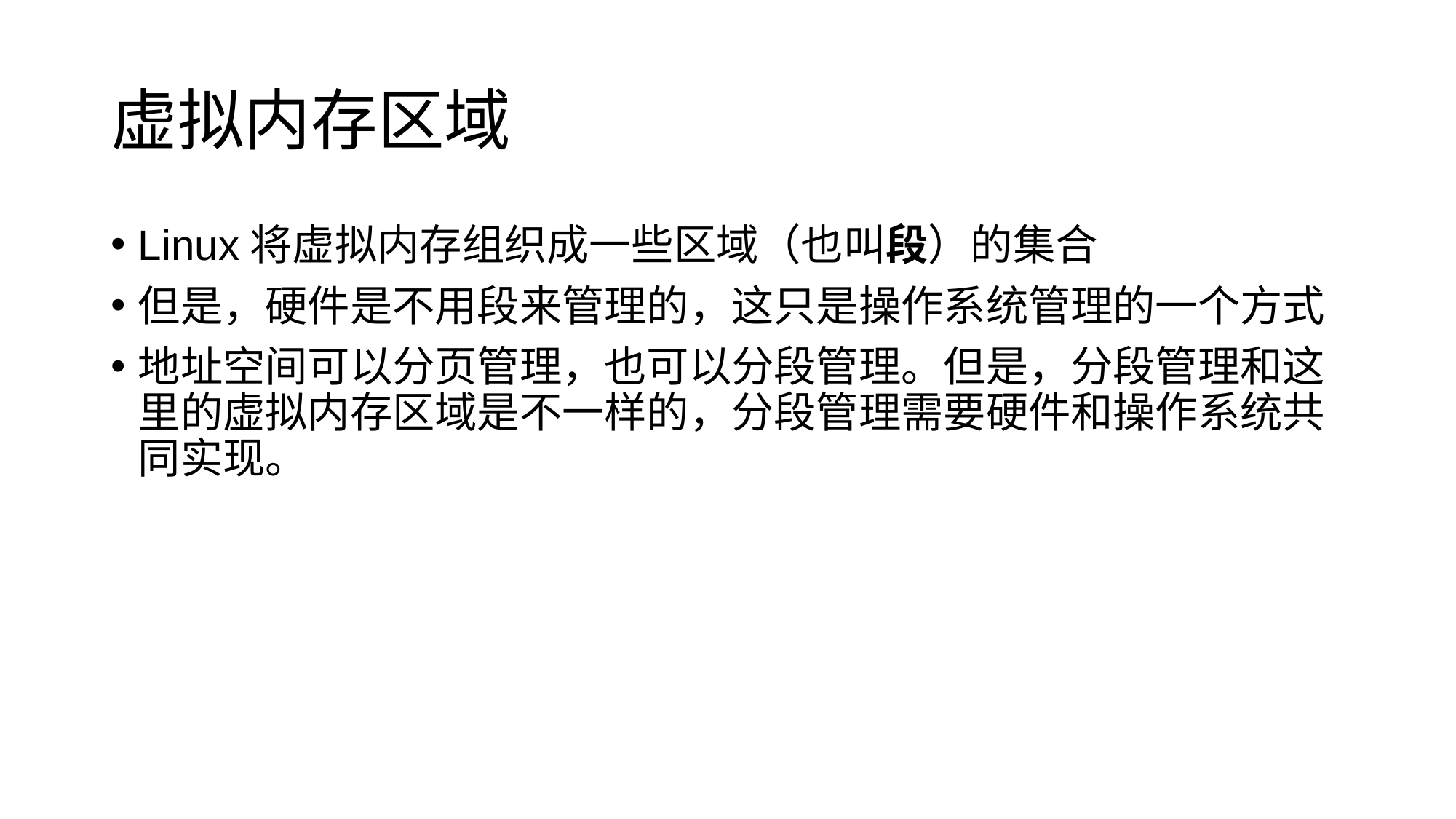

# 虚拟内存区域
Linux将虚拟内存组织成一些区域（也叫段）的集合
但是，硬件是不用段来管理的，这只是操作系统管理的一个方式
地址空间可以分页管理，也可以分段管理。但是，分段管理和这里的虚拟内存区域是不一样的，分段管理需要硬件和操作系统共同实现。